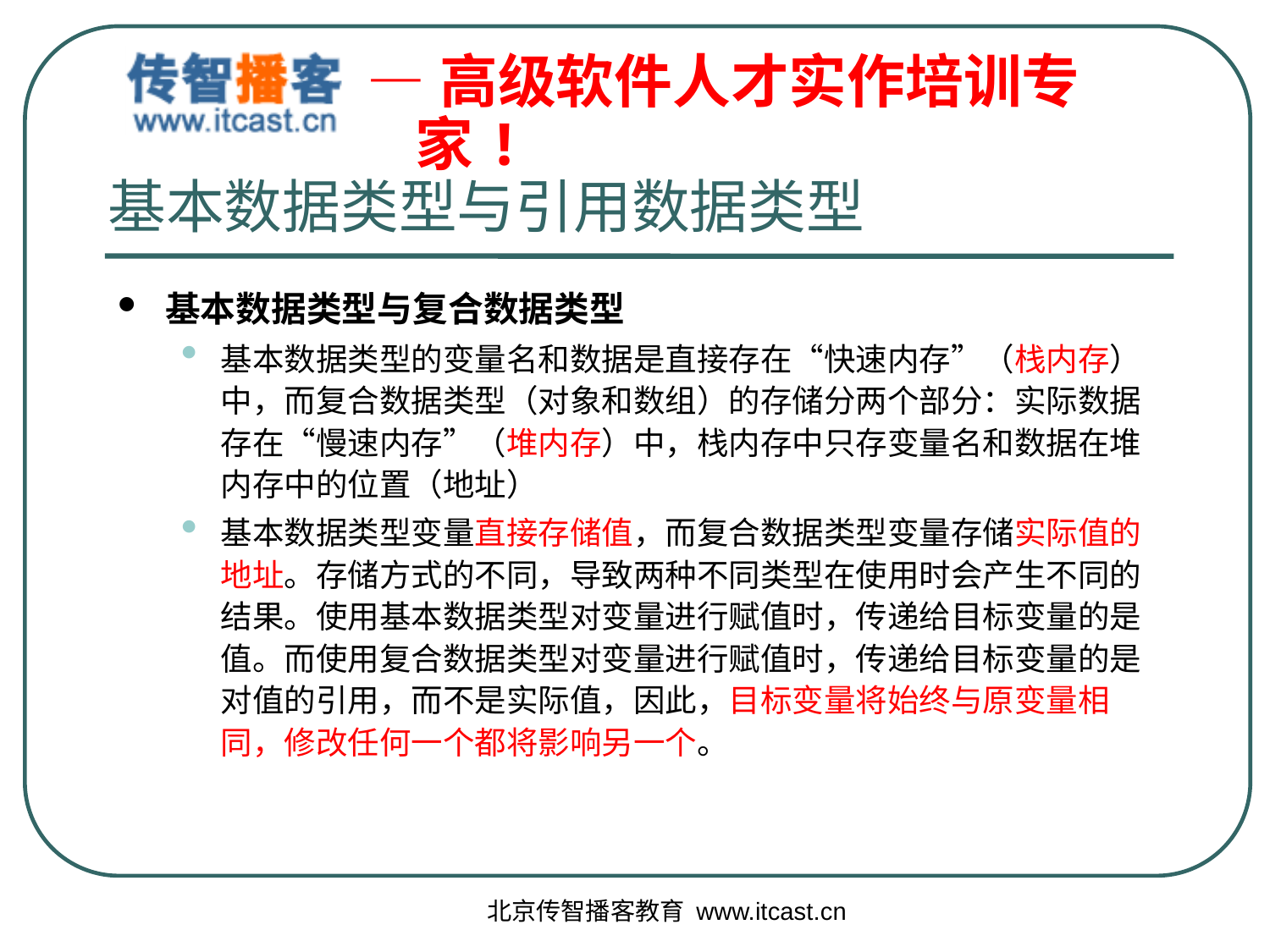

# 基本数据类型与引用数据类型
基本数据类型与复合数据类型
基本数据类型的变量名和数据是直接存在“快速内存”（栈内存）中，而复合数据类型（对象和数组）的存储分两个部分：实际数据存在“慢速内存”（堆内存）中，栈内存中只存变量名和数据在堆内存中的位置（地址）
基本数据类型变量直接存储值，而复合数据类型变量存储实际值的地址。存储方式的不同，导致两种不同类型在使用时会产生不同的结果。使用基本数据类型对变量进行赋值时，传递给目标变量的是值。而使用复合数据类型对变量进行赋值时，传递给目标变量的是对值的引用，而不是实际值，因此，目标变量将始终与原变量相同，修改任何一个都将影响另一个。